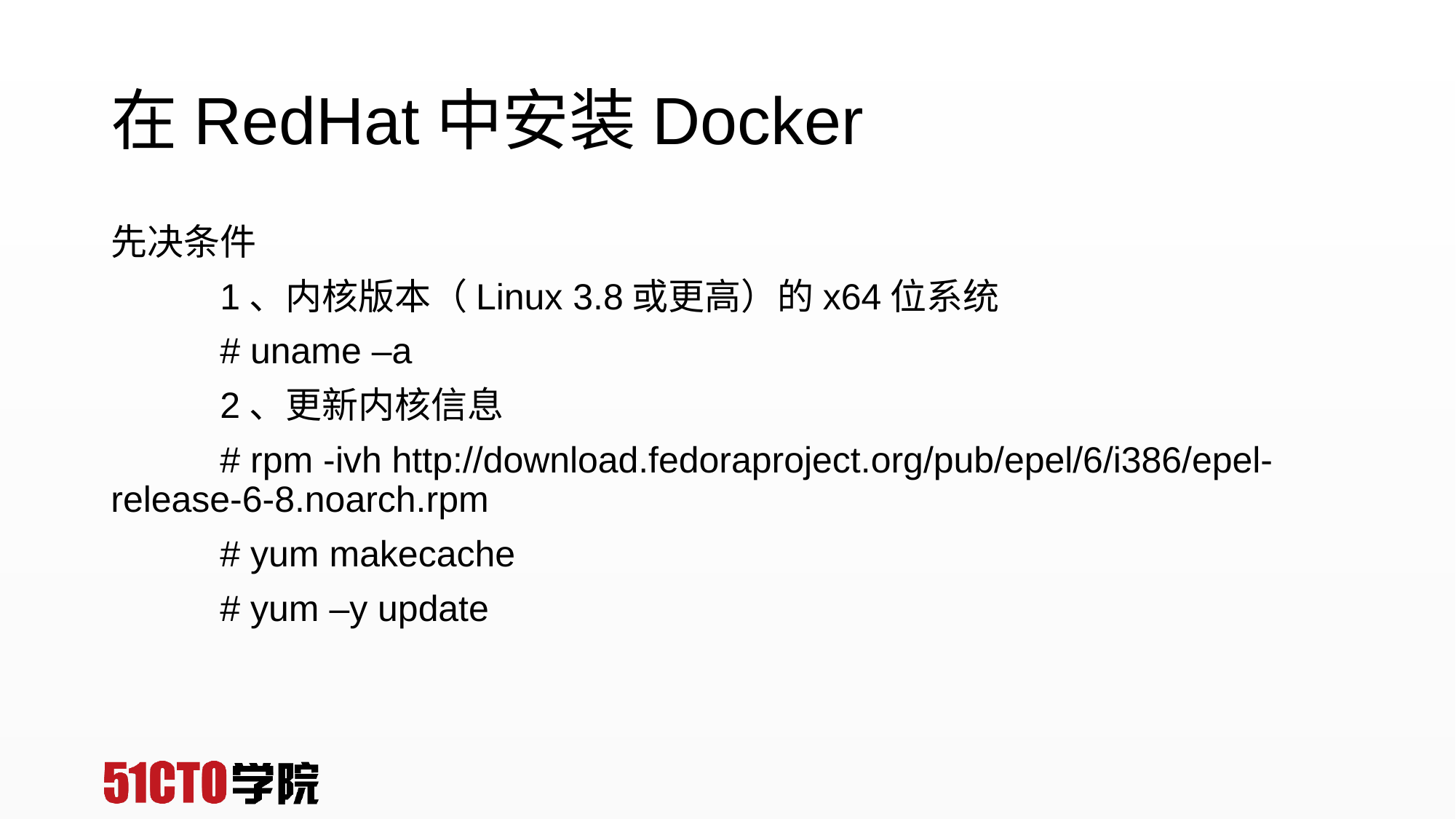

# 在RedHat中安装Docker
先决条件
	1、内核版本（Linux 3.8或更高）的x64位系统
	# uname –a
	2、更新内核信息
	# rpm -ivh http://download.fedoraproject.org/pub/epel/6/i386/epel-release-6-8.noarch.rpm
	# yum makecache
	# yum –y update